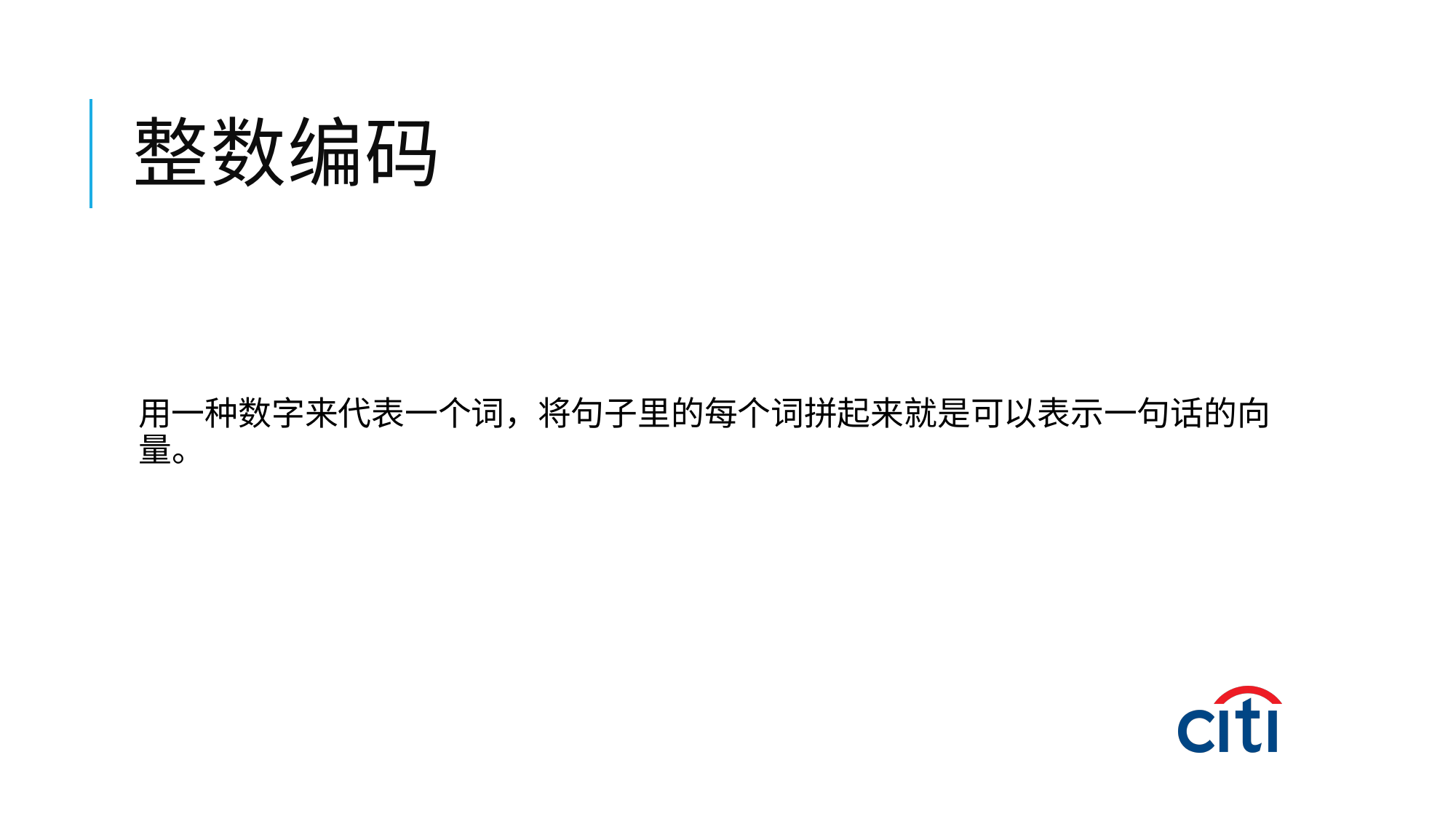

# 整数编码

用一种数字来代表一个词，将句子里的每个词拼起来就是可以表示一句话的向量。